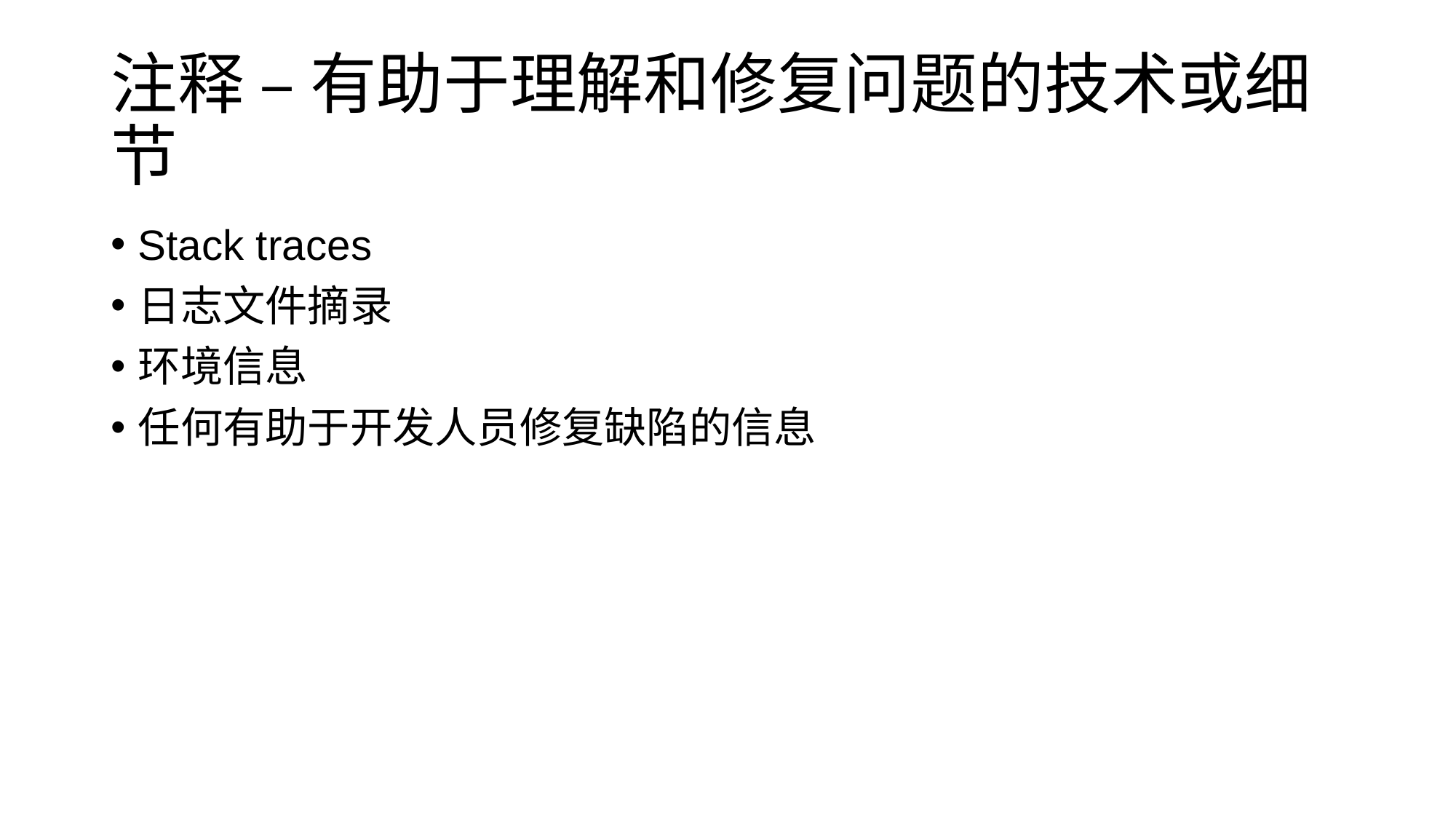

# 注释 – 有助于理解和修复问题的技术或细节
Stack traces
日志文件摘录
环境信息
任何有助于开发人员修复缺陷的信息